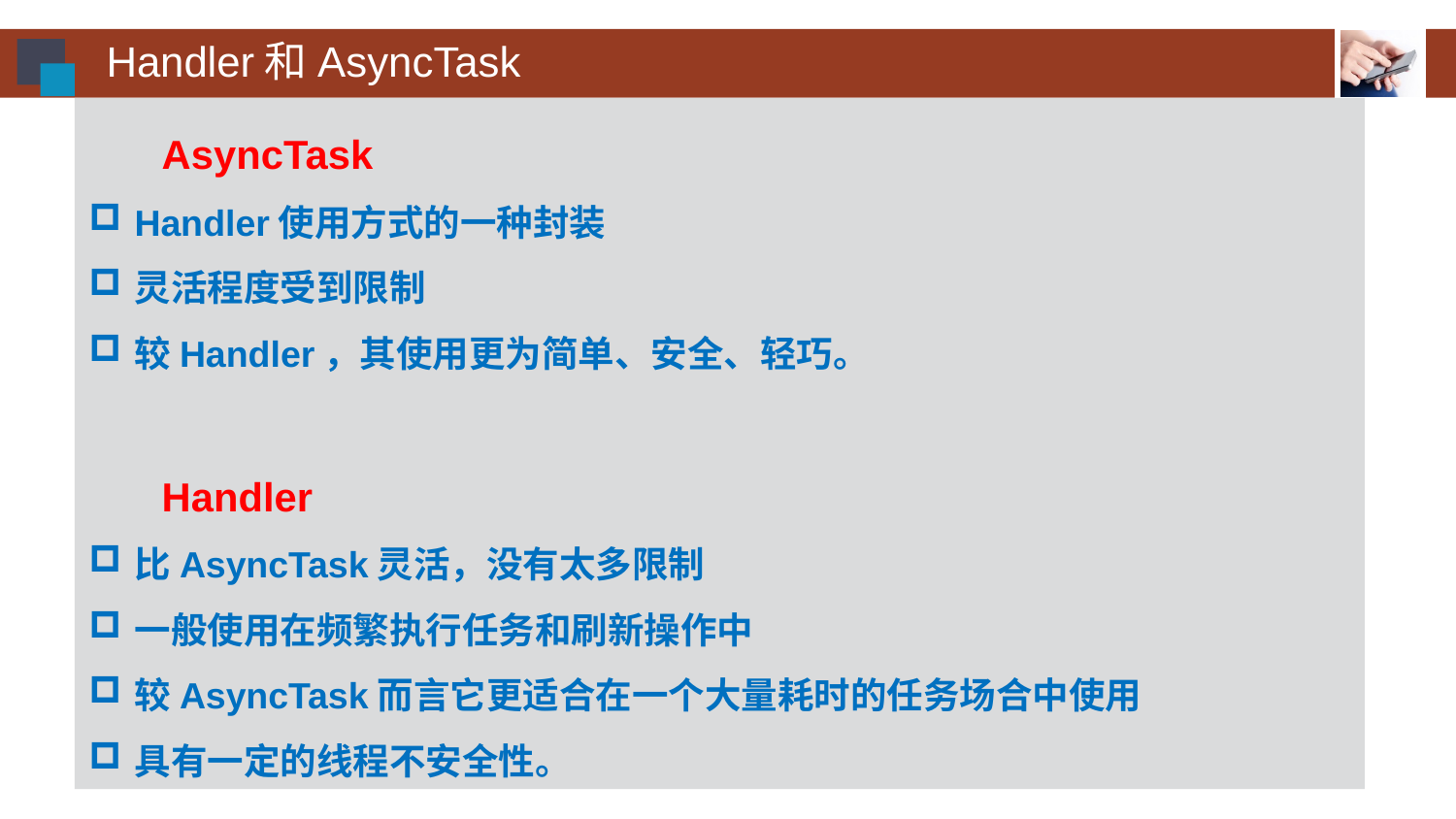

# Handler和AsyncTask

AsyncTask
Handler使用方式的一种封装
灵活程度受到限制
较Handler，其使用更为简单、安全、轻巧。

Handler
比AsyncTask灵活，没有太多限制
一般使用在频繁执行任务和刷新操作中
较AsyncTask而言它更适合在一个大量耗时的任务场合中使用
具有一定的线程不安全性。